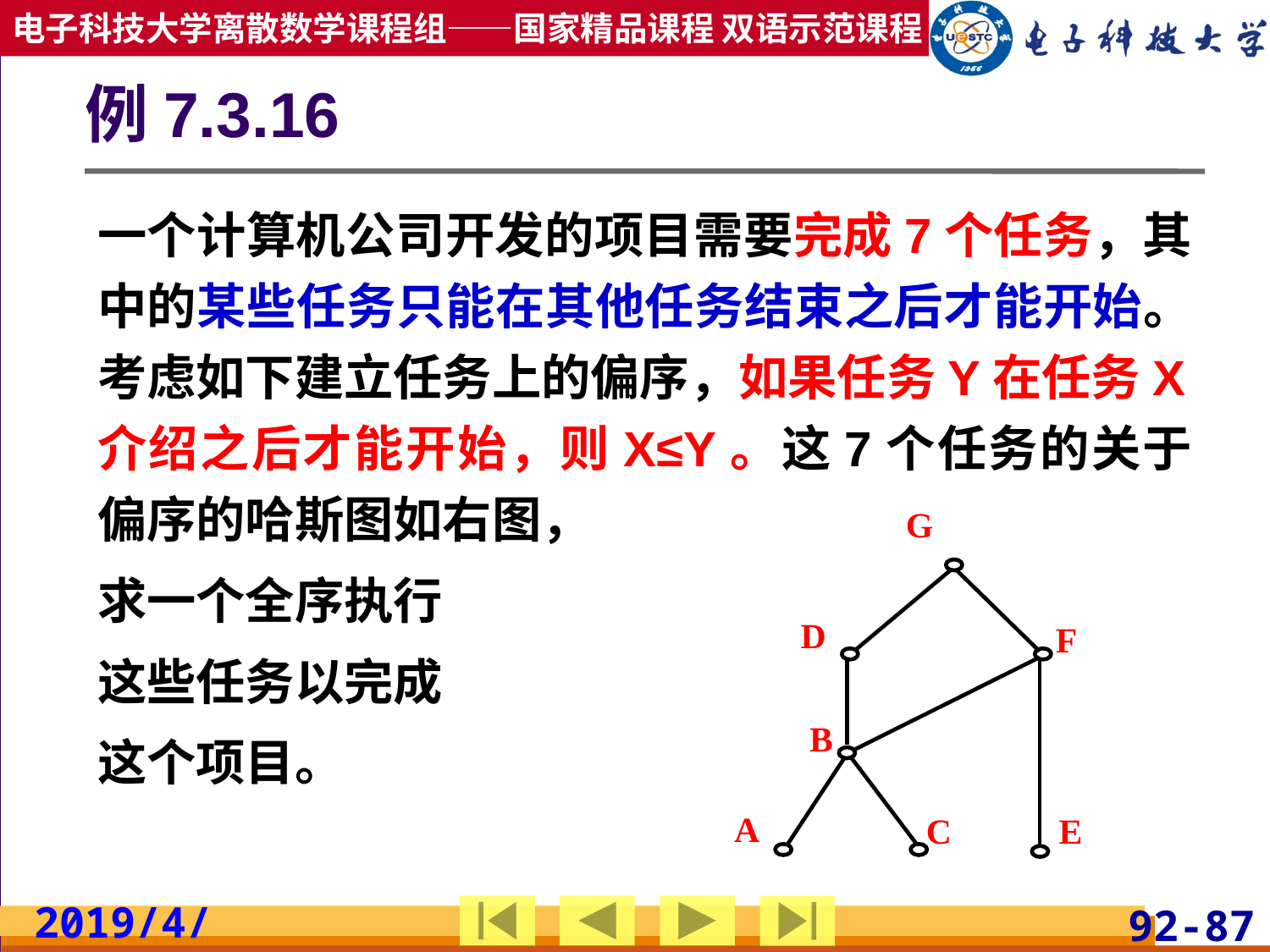

# 例7.3.16
一个计算机公司开发的项目需要完成7个任务，其中的某些任务只能在其他任务结束之后才能开始。考虑如下建立任务上的偏序，如果任务Y在任务X介绍之后才能开始，则X≤Y。这7个任务的关于偏序的哈斯图如右图，
求一个全序执行
这些任务以完成
这个项目。
G

    D
  F

     B

   A
  C
   E

2019/4/17